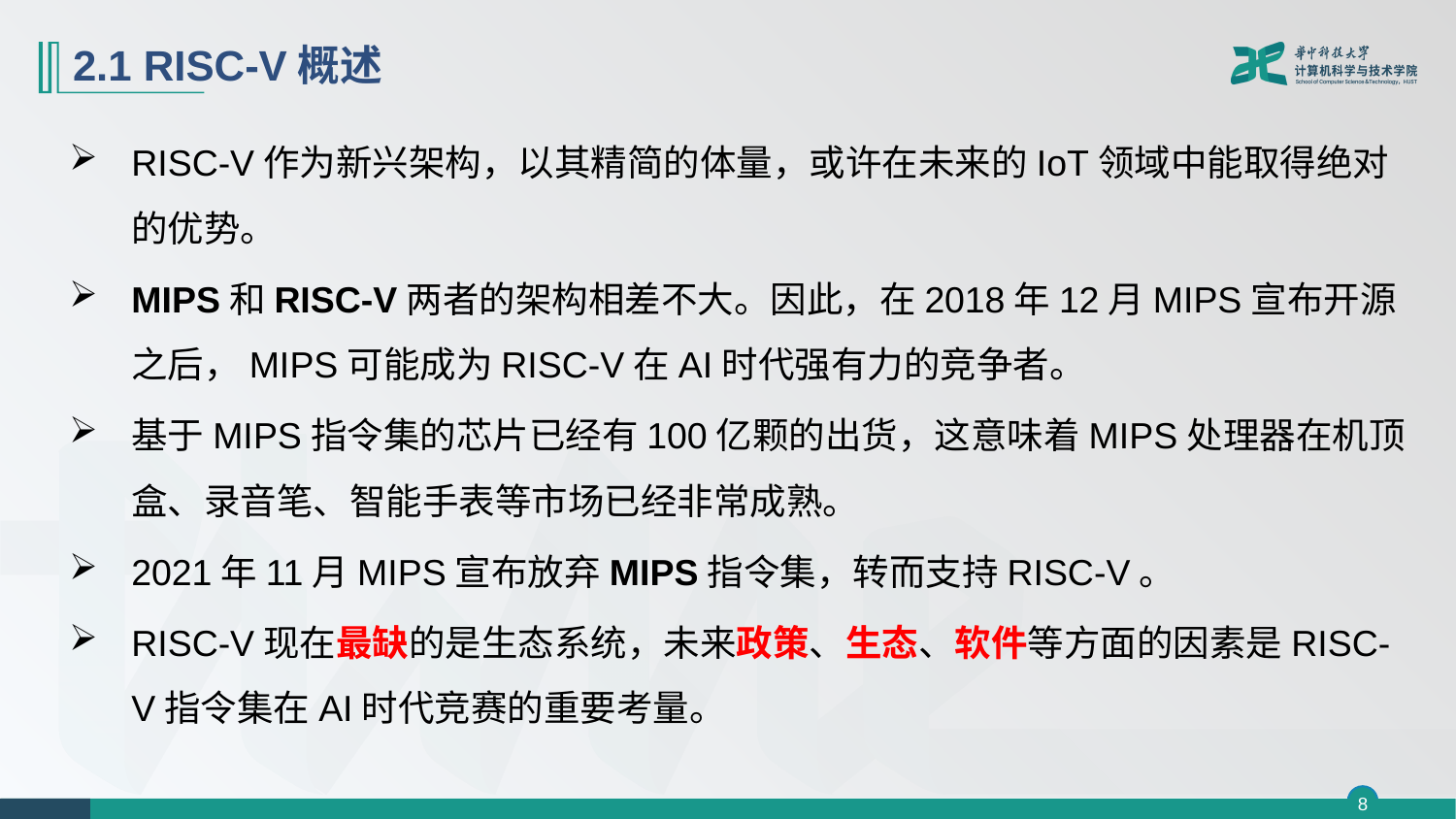

# 2.1 RISC-V概述
RISC-V作为新兴架构，以其精简的体量，或许在未来的IoT领域中能取得绝对的优势。
MIPS和RISC-V两者的架构相差不大。因此，在2018年12月MIPS宣布开源之后，MIPS可能成为RISC-V在AI时代强有力的竞争者。
基于MIPS指令集的芯片已经有100亿颗的出货，这意味着MIPS处理器在机顶盒、录音笔、智能手表等市场已经非常成熟。
2021年11月MIPS宣布放弃MIPS指令集，转而支持RISC-V。
RISC-V现在最缺的是生态系统，未来政策、生态、软件等方面的因素是RISC-V指令集在AI时代竞赛的重要考量。